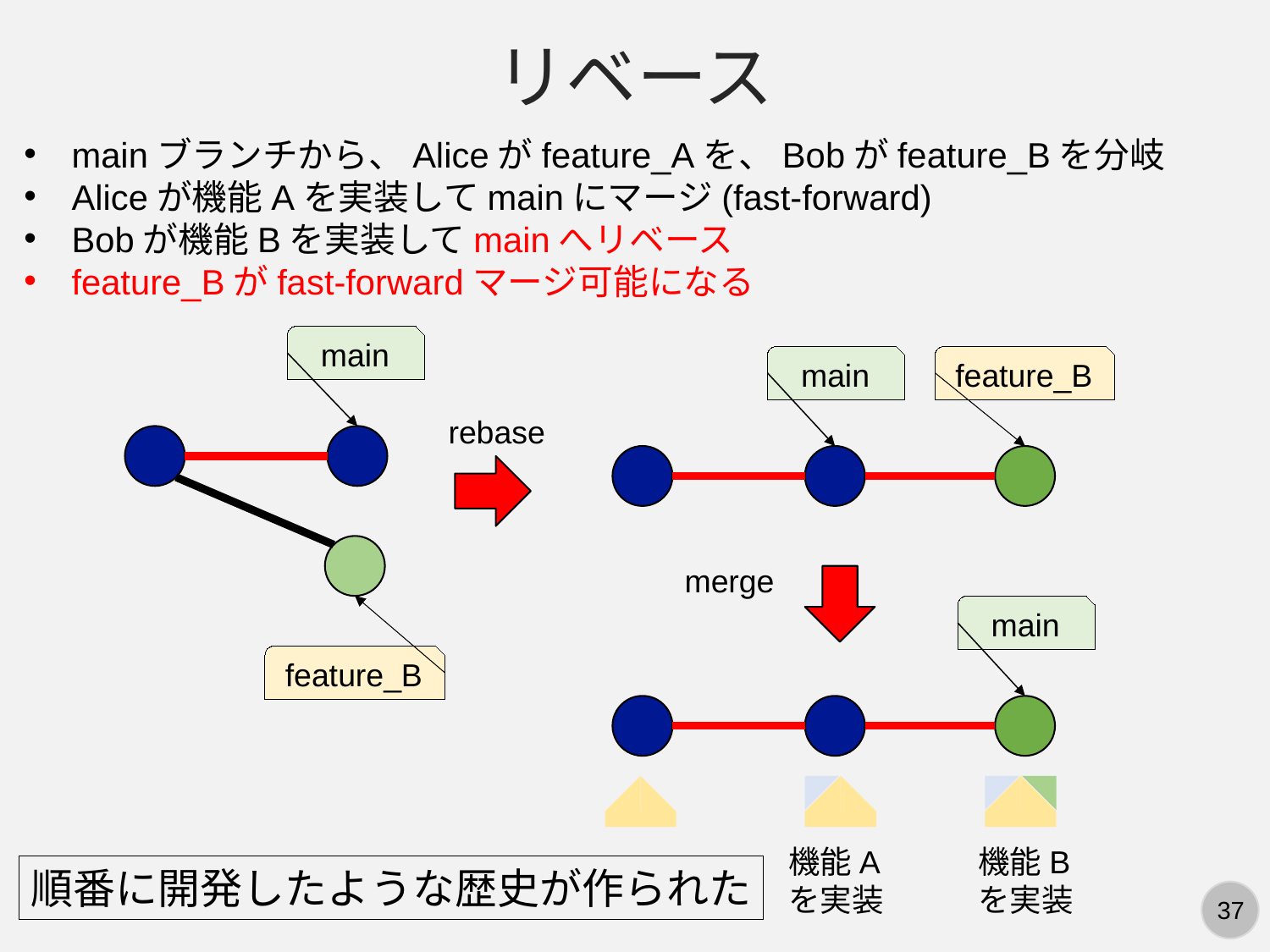

リベース
mainブランチから、Aliceがfeature_Aを、Bobがfeature_Bを分岐
Aliceが機能Aを実装してmainにマージ(fast-forward)
Bobが機能Bを実装してmainへリベース
feature_Bがfast-forwardマージ可能になる
main
main
feature_B
rebase

merge

main
feature_B

機能A
を実装
機能B
を実装
順番に開発したような歴史が作られた